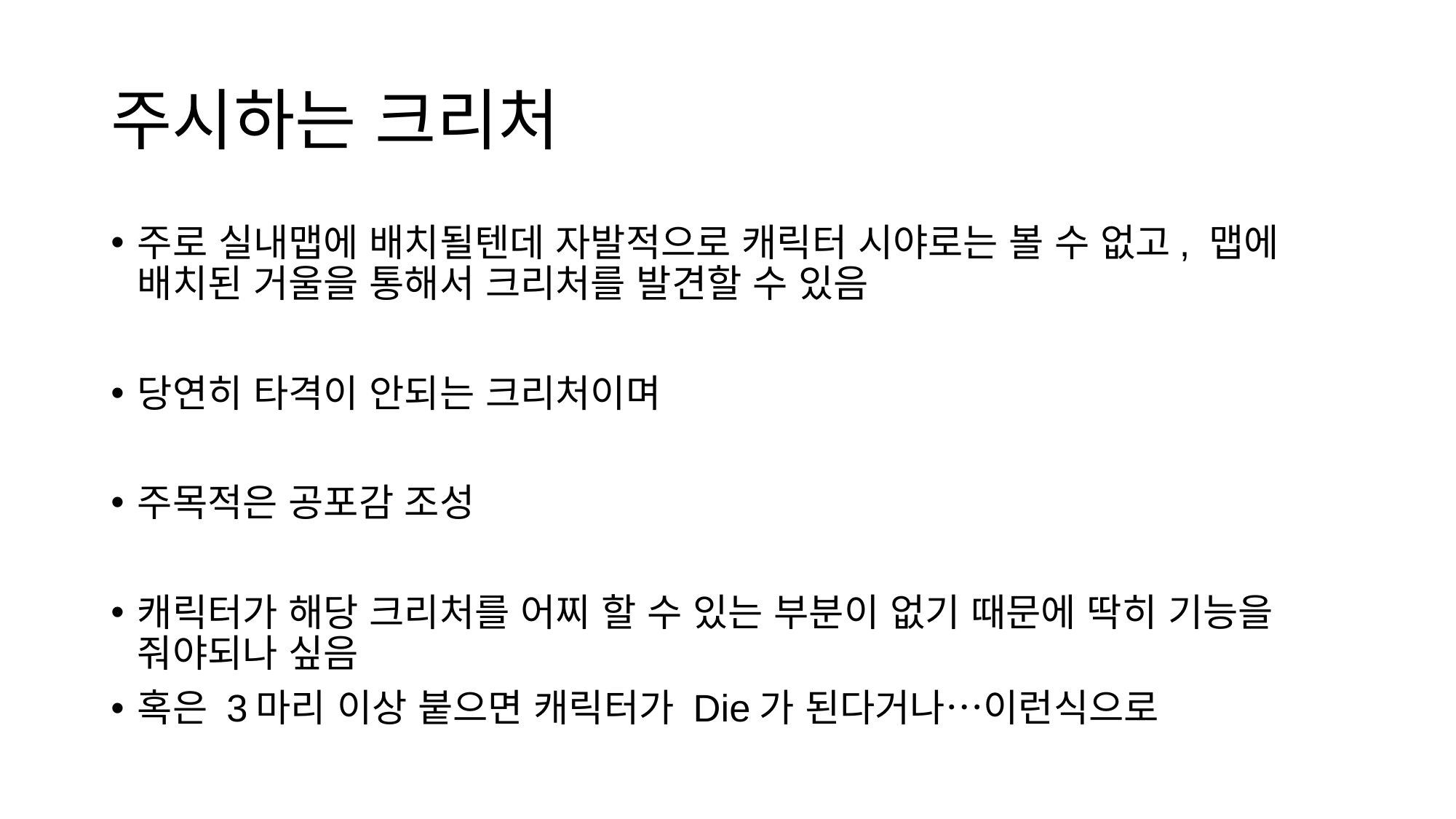

# 주시하는 크리처
주로 실내맵에 배치될텐데 자발적으로 캐릭터 시야로는 볼 수 없고, 맵에 배치된 거울을 통해서 크리처를 발견할 수 있음

당연히 타격이 안되는 크리처이며

주목적은 공포감 조성

캐릭터가 해당 크리처를 어찌 할 수 있는 부분이 없기 때문에 딱히 기능을 줘야되나 싶음
혹은 3마리 이상 붙으면 캐릭터가 Die가 된다거나…이런식으로